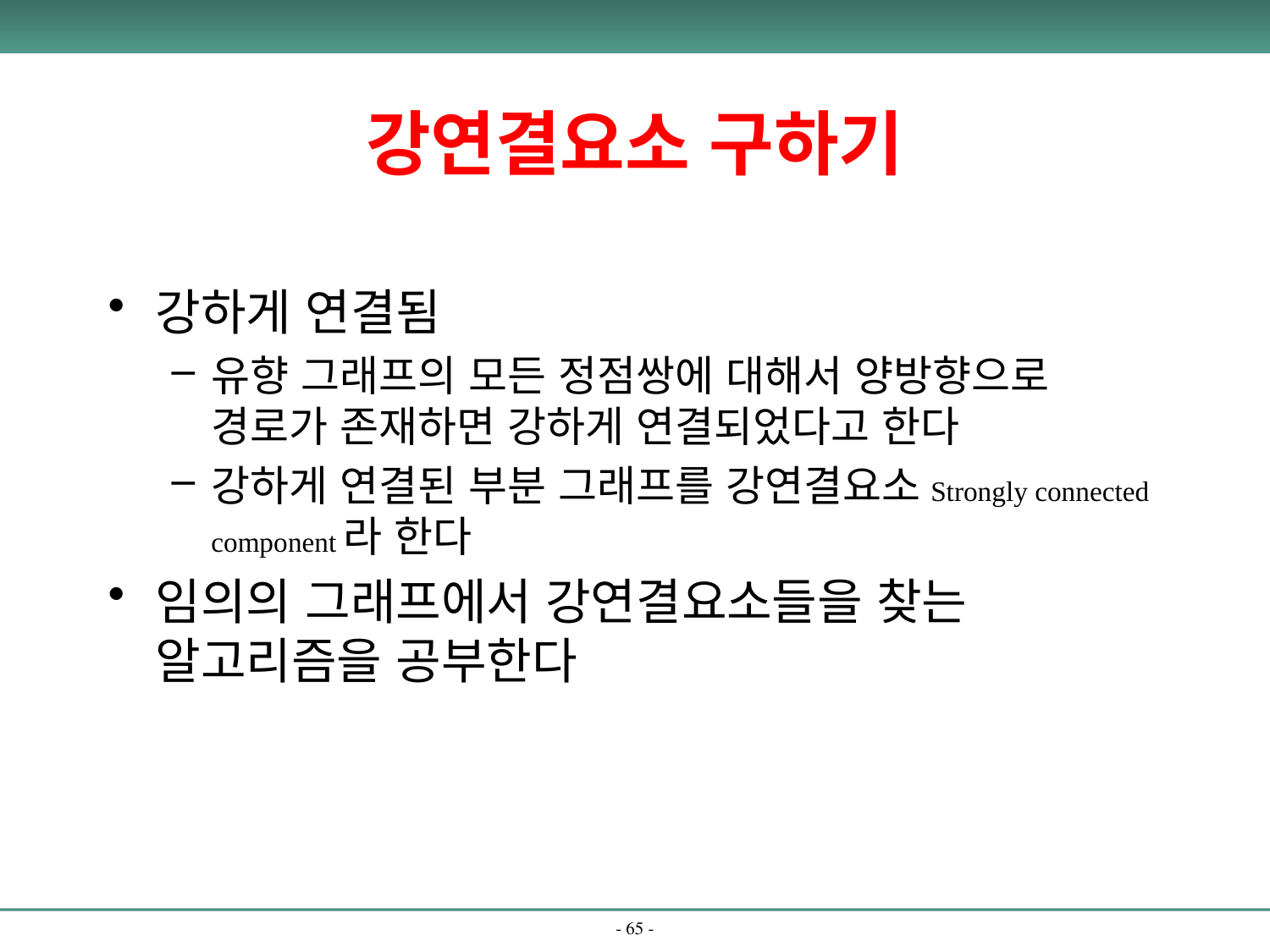

# 강연결요소 구하기
강하게 연결됨
유향 그래프의 모든 정점쌍에 대해서 양방향으로 경로가 존재하면 강하게 연결되었다고 한다
강하게 연결된 부분 그래프를 강연결요소Strongly connected component라 한다
임의의 그래프에서 강연결요소들을 찾는 알고리즘을 공부한다